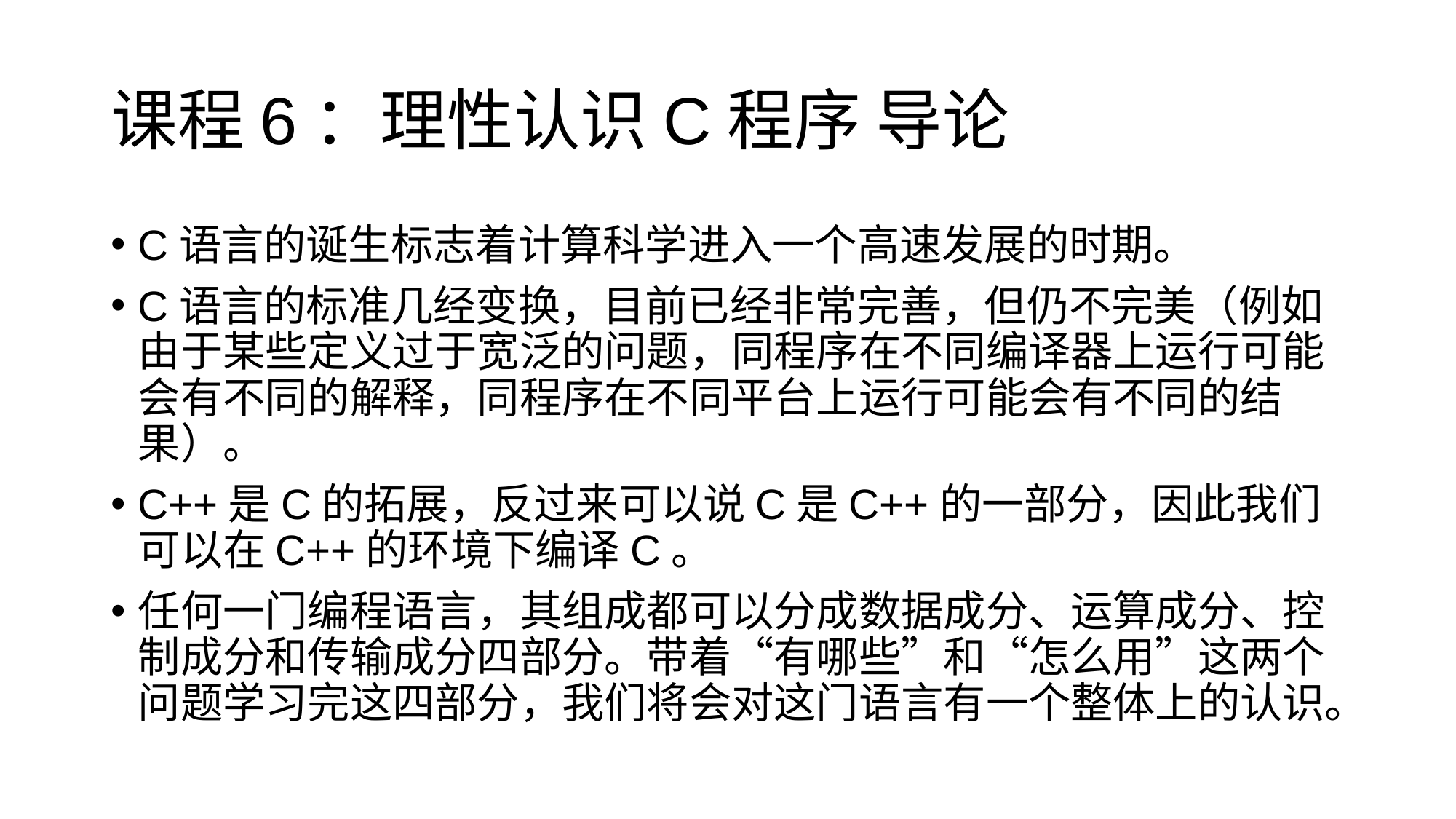

# 课程6：理性认识C程序 导论
C语言的诞生标志着计算科学进入一个高速发展的时期。
C语言的标准几经变换，目前已经非常完善，但仍不完美（例如由于某些定义过于宽泛的问题，同程序在不同编译器上运行可能会有不同的解释，同程序在不同平台上运行可能会有不同的结果）。
C++是C的拓展，反过来可以说C是C++的一部分，因此我们可以在C++的环境下编译C。
任何一门编程语言，其组成都可以分成数据成分、运算成分、控制成分和传输成分四部分。带着“有哪些”和“怎么用”这两个问题学习完这四部分，我们将会对这门语言有一个整体上的认识。